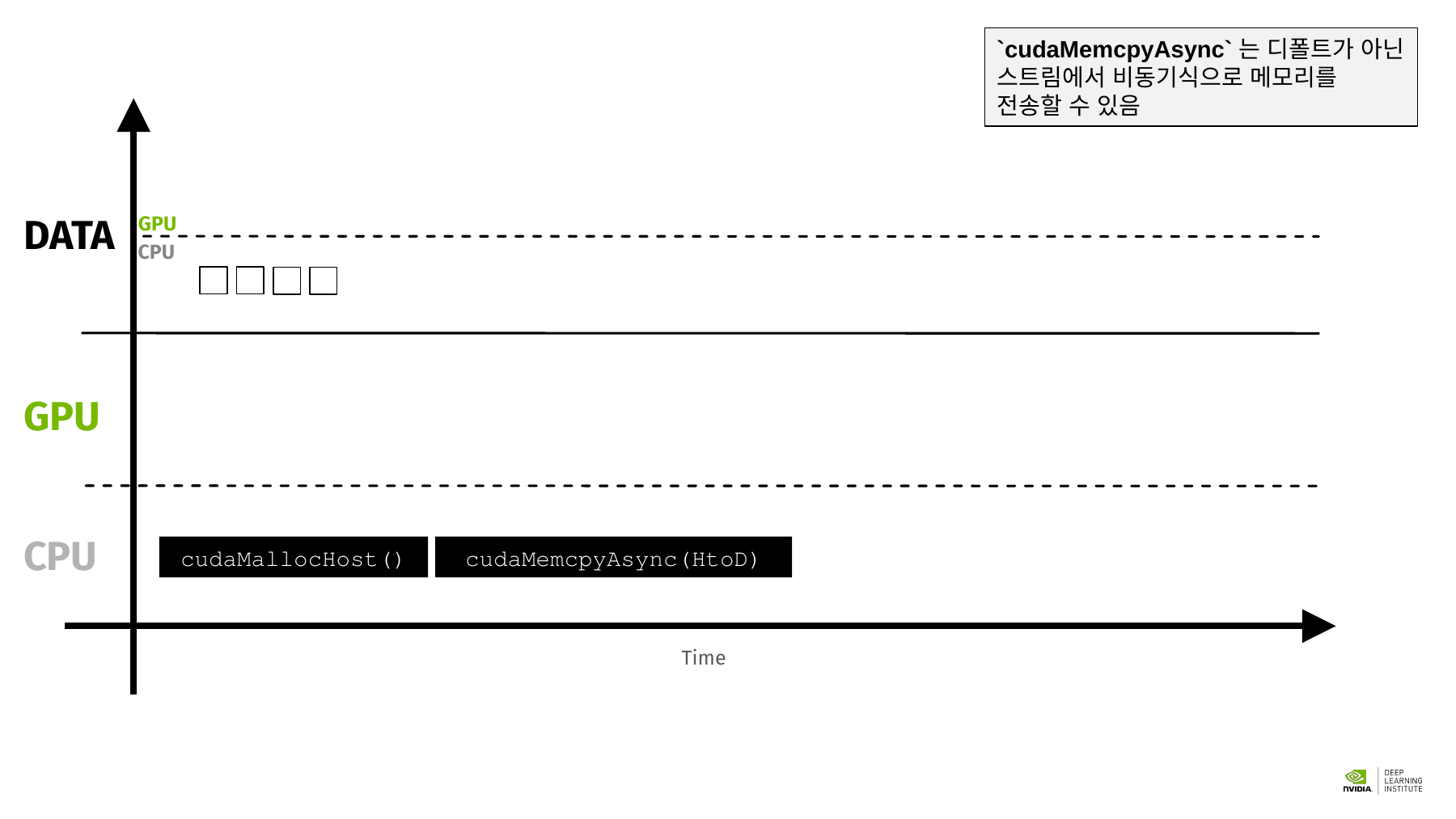

`cudaMemcpyAsync`는 디폴트가 아닌 스트림에서 비동기식으로 메모리를 전송할 수 있음
TIME
GPU
DATA
CPU

GPU
CPU
cudaMallocHost()
cudaMemcpyAsync(HtoD)
Time